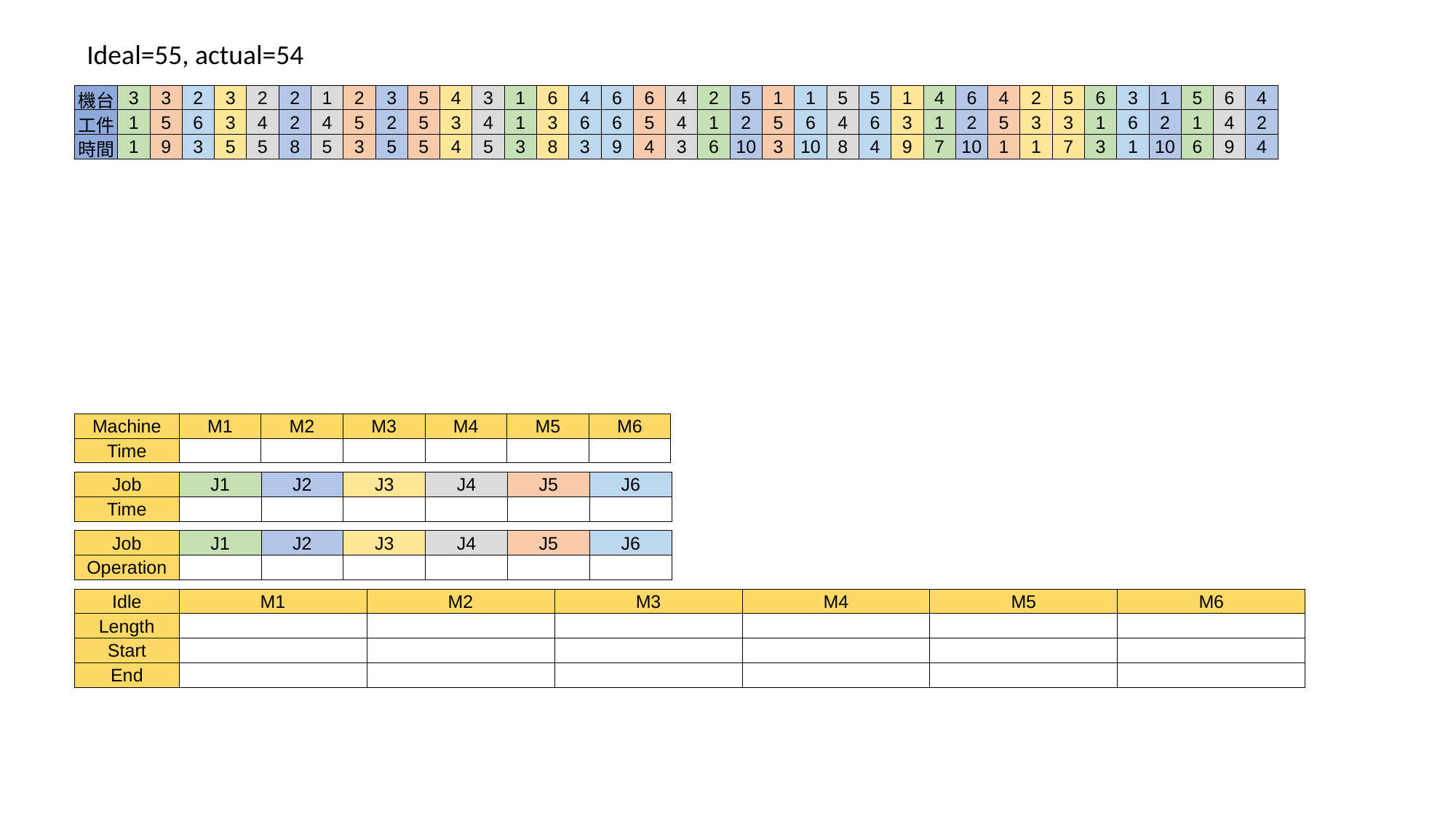

Ideal=55, actual=54
| 機台 | 3 | 3 | 2 | 3 | 2 | 2 | 1 | 2 | 3 | 5 | 4 | 3 | 1 | 6 | 4 | 6 | 6 | 4 | 2 | 5 | 1 | 1 | 5 | 5 | 1 | 4 | 6 | 4 | 2 | 5 | 6 | 3 | 1 | 5 | 6 | 4 |
| --- | --- | --- | --- | --- | --- | --- | --- | --- | --- | --- | --- | --- | --- | --- | --- | --- | --- | --- | --- | --- | --- | --- | --- | --- | --- | --- | --- | --- | --- | --- | --- | --- | --- | --- | --- | --- |
| 工件 | 1 | 5 | 6 | 3 | 4 | 2 | 4 | 5 | 2 | 5 | 3 | 4 | 1 | 3 | 6 | 6 | 5 | 4 | 1 | 2 | 5 | 6 | 4 | 6 | 3 | 1 | 2 | 5 | 3 | 3 | 1 | 6 | 2 | 1 | 4 | 2 |
| 時間 | 1 | 9 | 3 | 5 | 5 | 8 | 5 | 3 | 5 | 5 | 4 | 5 | 3 | 8 | 3 | 9 | 4 | 3 | 6 | 10 | 3 | 10 | 8 | 4 | 9 | 7 | 10 | 1 | 1 | 7 | 3 | 1 | 10 | 6 | 9 | 4 |
| Machine | M1 | M2 | M3 | M4 | M5 | M6 |
| --- | --- | --- | --- | --- | --- | --- |
| Time |  |  |  |  |  |  |
| Job | J1 | J2 | J3 | J4 | J5 | J6 |
| --- | --- | --- | --- | --- | --- | --- |
| Time |  |  |  |  |  |  |
| Job | J1 | J2 | J3 | J4 | J5 | J6 |
| --- | --- | --- | --- | --- | --- | --- |
| Operation |  |  |  |  |  |  |
| Idle | M1 | M2 | M3 | M4 | M5 | M6 |
| --- | --- | --- | --- | --- | --- | --- |
| Length |  |  |  |  |  |  |
| Start |  |  |  |  |  |  |
| End |  |  |  |  |  |  |